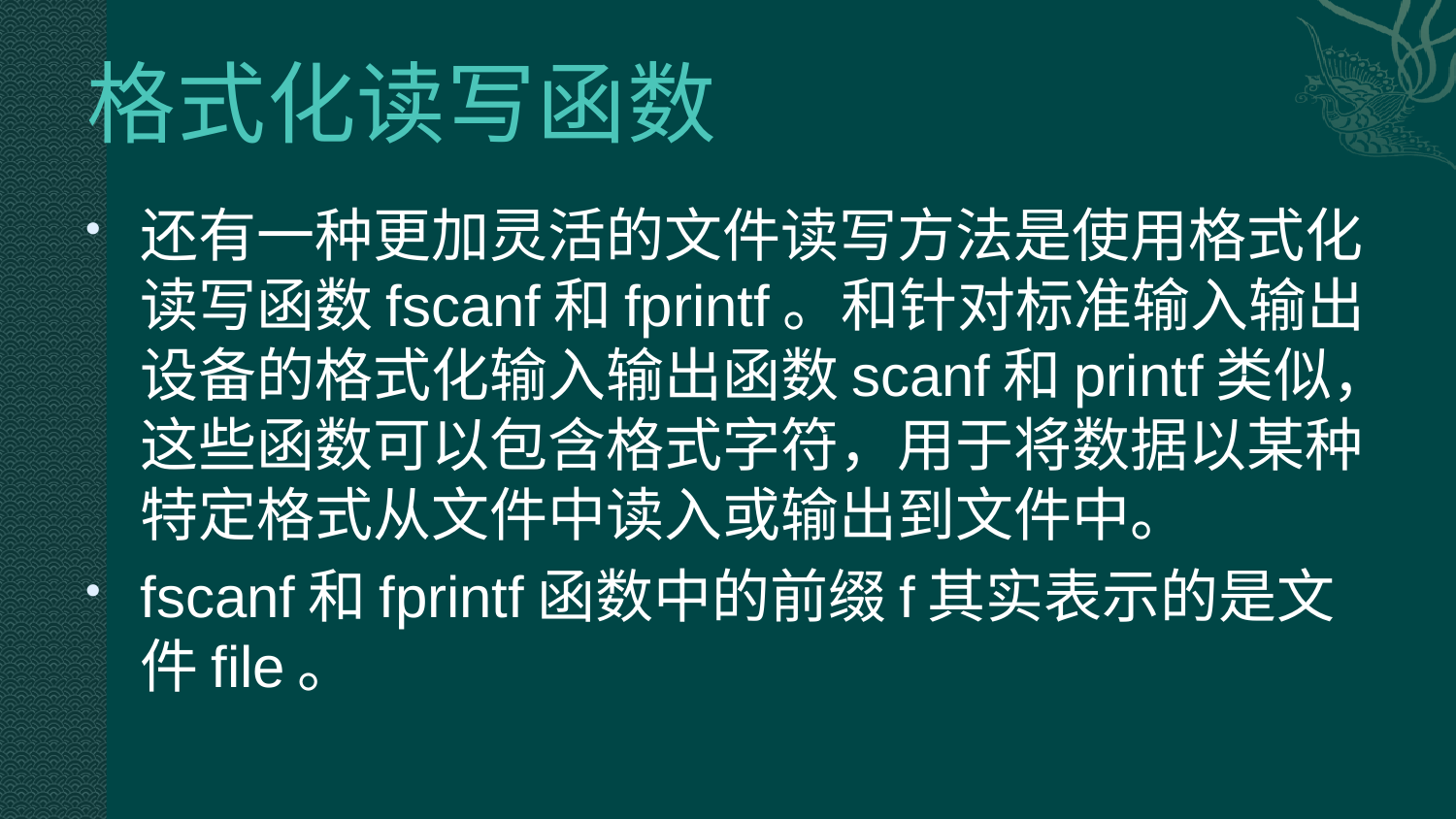

# 格式化读写函数
还有一种更加灵活的文件读写方法是使用格式化读写函数fscanf和fprintf。和针对标准输入输出设备的格式化输入输出函数scanf和printf类似，这些函数可以包含格式字符，用于将数据以某种特定格式从文件中读入或输出到文件中。
fscanf和fprintf函数中的前缀f其实表示的是文件file。